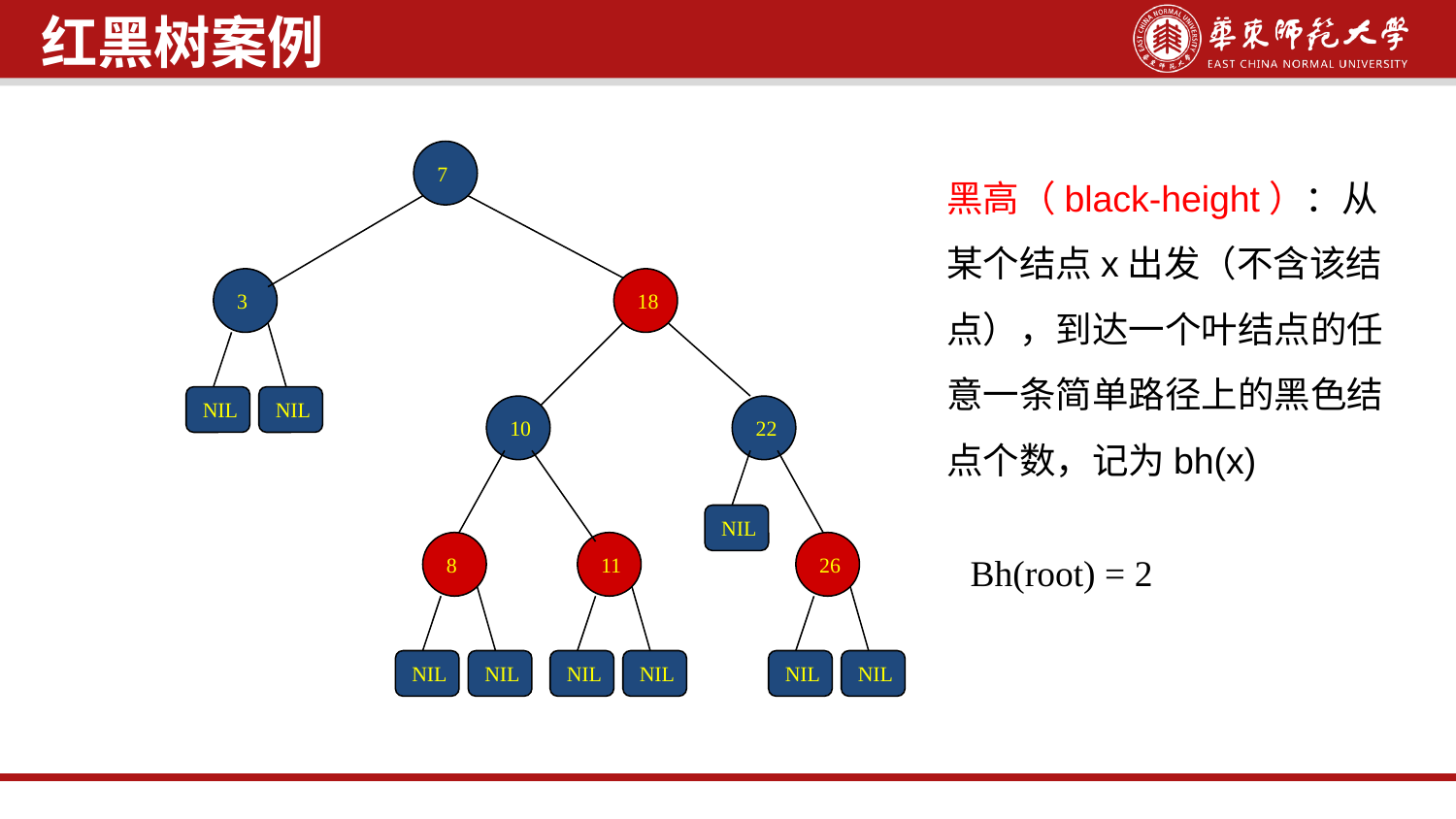

红黑树案例
7
黑高（black-height）：从某个结点x出发（不含该结点），到达一个叶结点的任意一条简单路径上的黑色结点个数，记为bh(x)

3
18

NIL
NIL
10
22

NIL
8
11
26
Bh(root) = 2

NIL
NIL
NIL
NIL
NIL
NIL